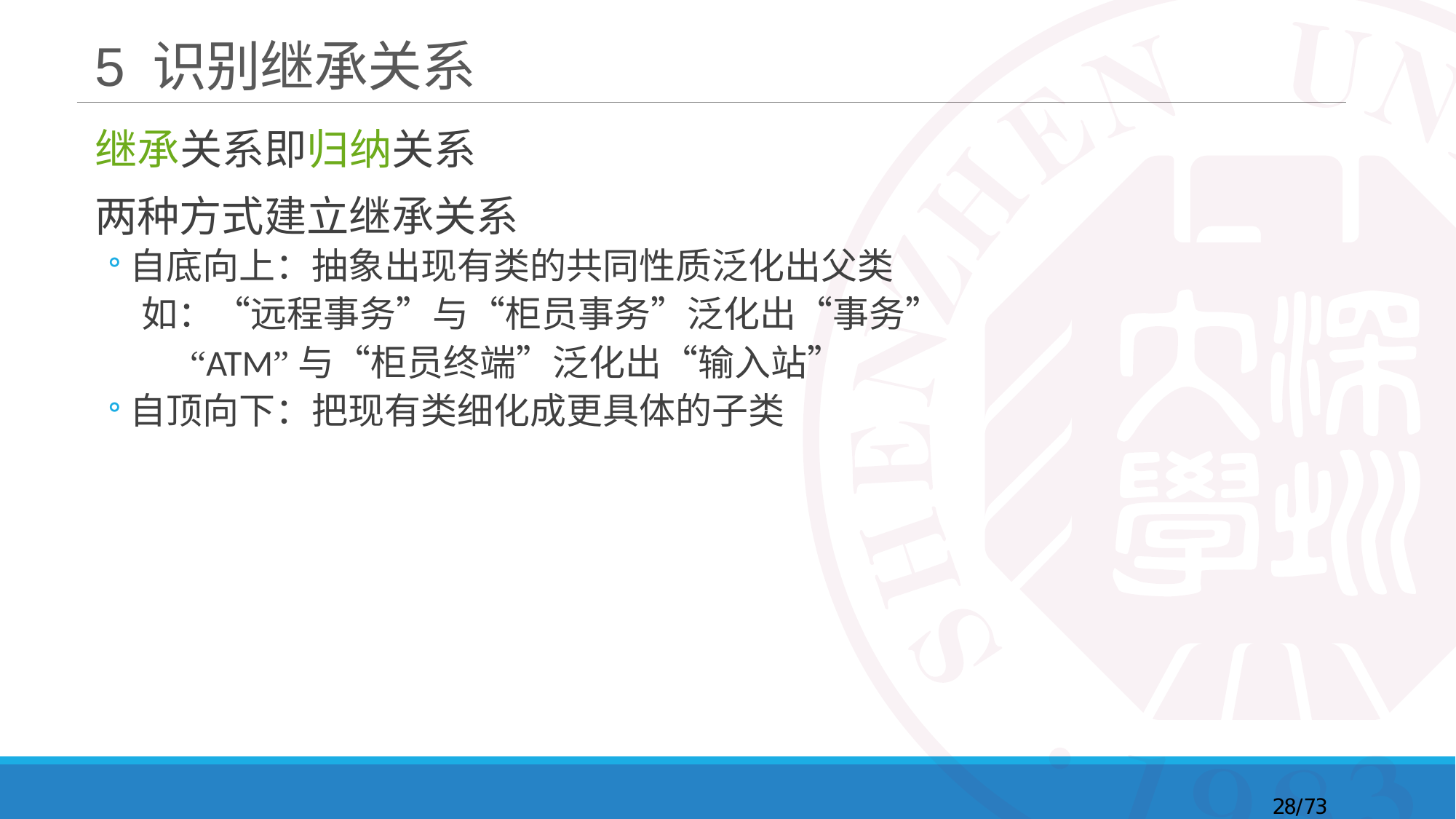

# 5 识别继承关系
继承关系即归纳关系
两种方式建立继承关系
自底向上：抽象出现有类的共同性质泛化出父类
   如：“远程事务”与“柜员事务”泛化出“事务”
          “ATM”与“柜员终端”泛化出“输入站”
自顶向下：把现有类细化成更具体的子类

28/73